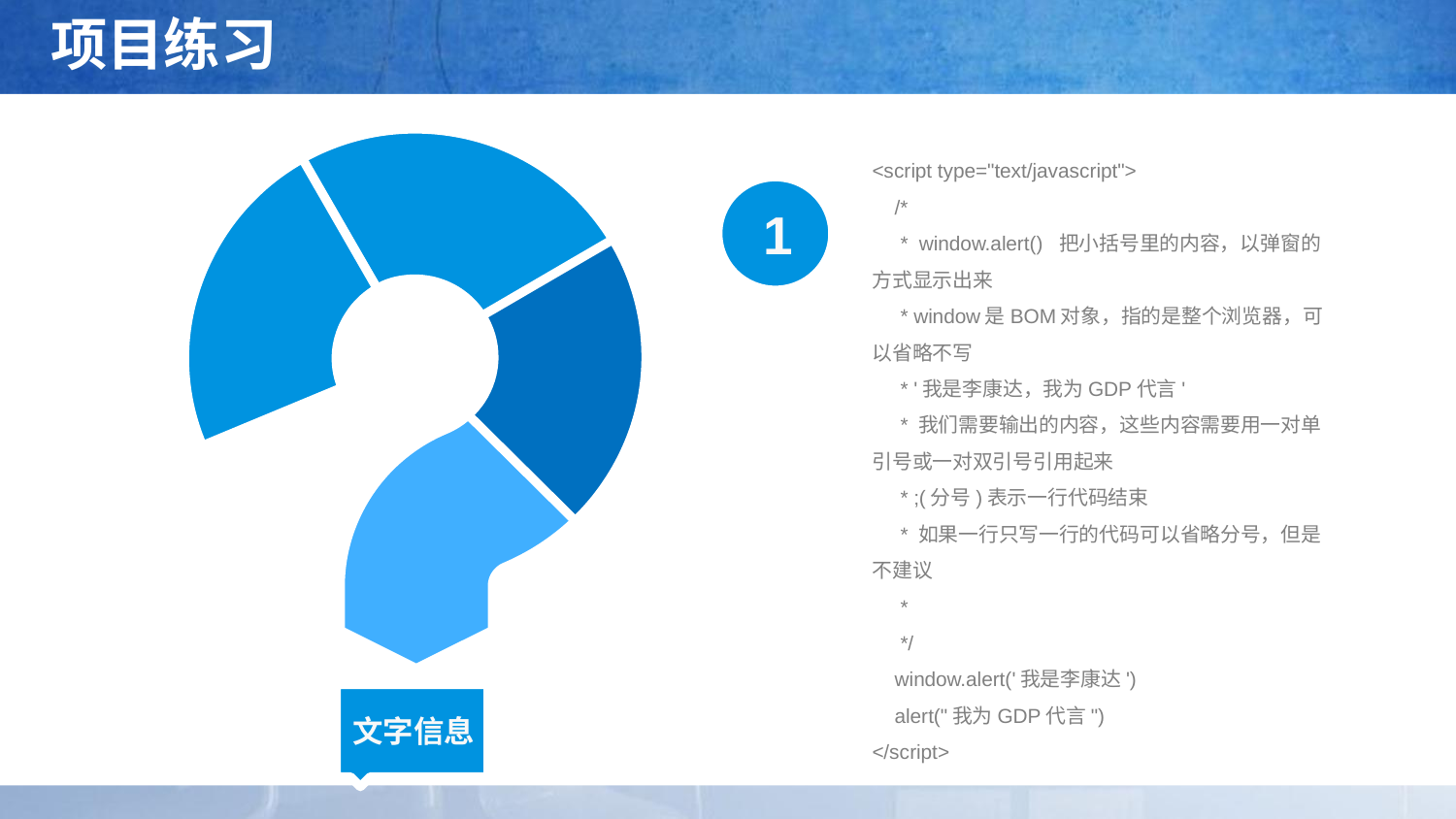

# 项目练习

<script type="text/javascript">
    /*
     *  window.alert()  把小括号里的内容，以弹窗的方式显示出来
     * window是BOM对象，指的是整个浏览器，可以省略不写
     * '我是李康达，我为GDP代言'
     * 我们需要输出的内容，这些内容需要用一对单引号或一对双引号引用起来
     * ;(分号)表示一行代码结束
     * 如果一行只写一行的代码可以省略分号，但是不建议
     *
     */
    window.alert('我是李康达')
    alert("我为GDP代言")
</script>

1

文字信息